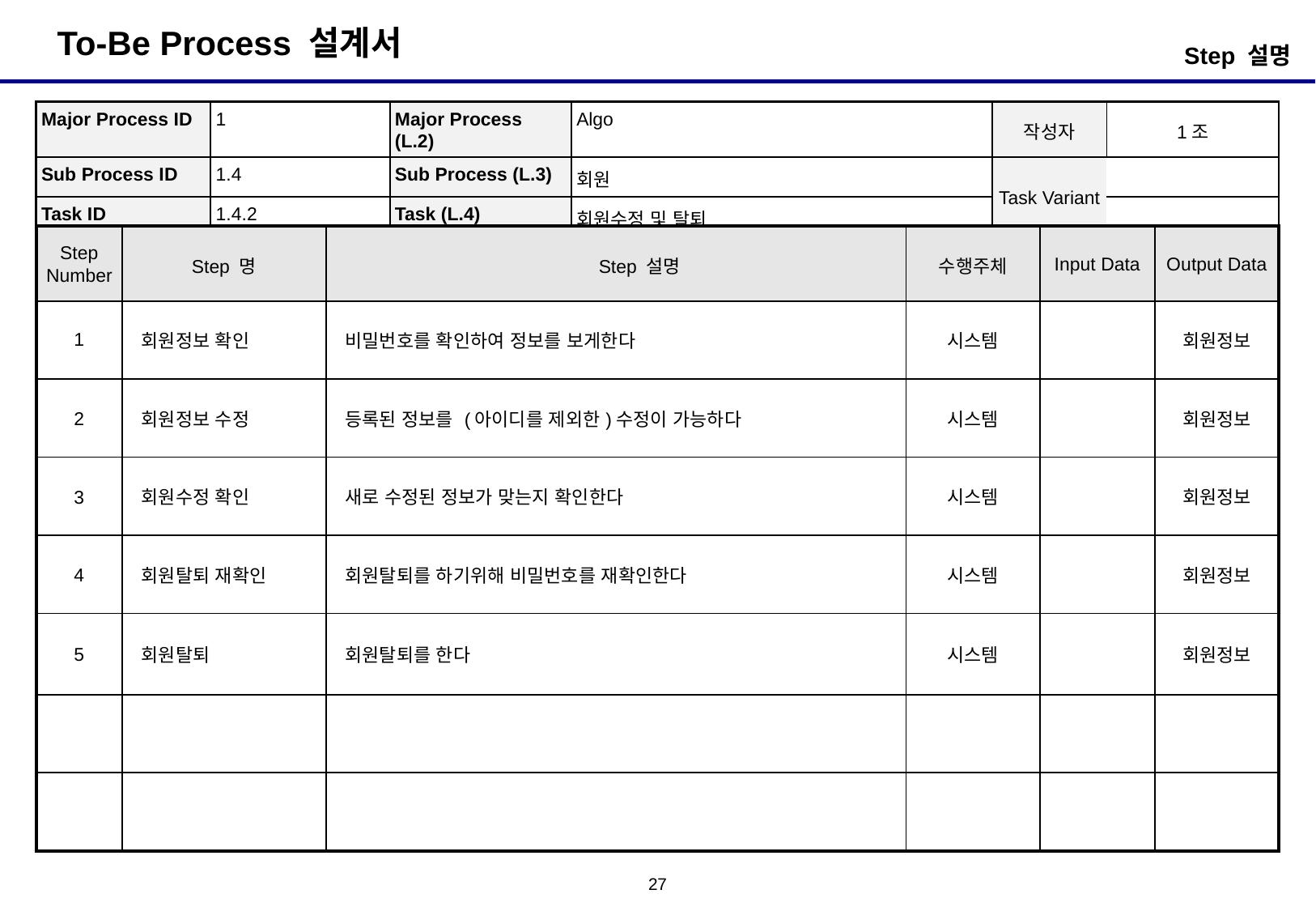

Step 설명
| Major Process ID | 1 | Major Process (L.2) | Algo | 작성자 | 1조 |
| --- | --- | --- | --- | --- | --- |
| Sub Process ID | 1.4 | Sub Process (L.3) | 회원 | Task Variant |  |
| Task ID | 1.4.2 | Task (L.4) | 회원수정 및 탈퇴 |  |  |
| Step Number | Step 명 | Step 설명 | 수행주체 | Input Data | Output Data |
| --- | --- | --- | --- | --- | --- |
| 1 | 회원정보 확인 | 비밀번호를 확인하여 정보를 보게한다 | 시스템 |  | 회원정보 |
| 2 | 회원정보 수정 | 등록된 정보를 (아이디를 제외한)수정이 가능하다 | 시스템 |  | 회원정보 |
| 3 | 회원수정 확인 | 새로 수정된 정보가 맞는지 확인한다 | 시스템 |  | 회원정보 |
| 4 | 회원탈퇴 재확인 | 회원탈퇴를 하기위해 비밀번호를 재확인한다 | 시스템 |  | 회원정보 |
| 5 | 회원탈퇴 | 회원탈퇴를 한다 | 시스템 |  | 회원정보 |
|  |  |  |  |  |  |
|  |  |  |  |  |  |